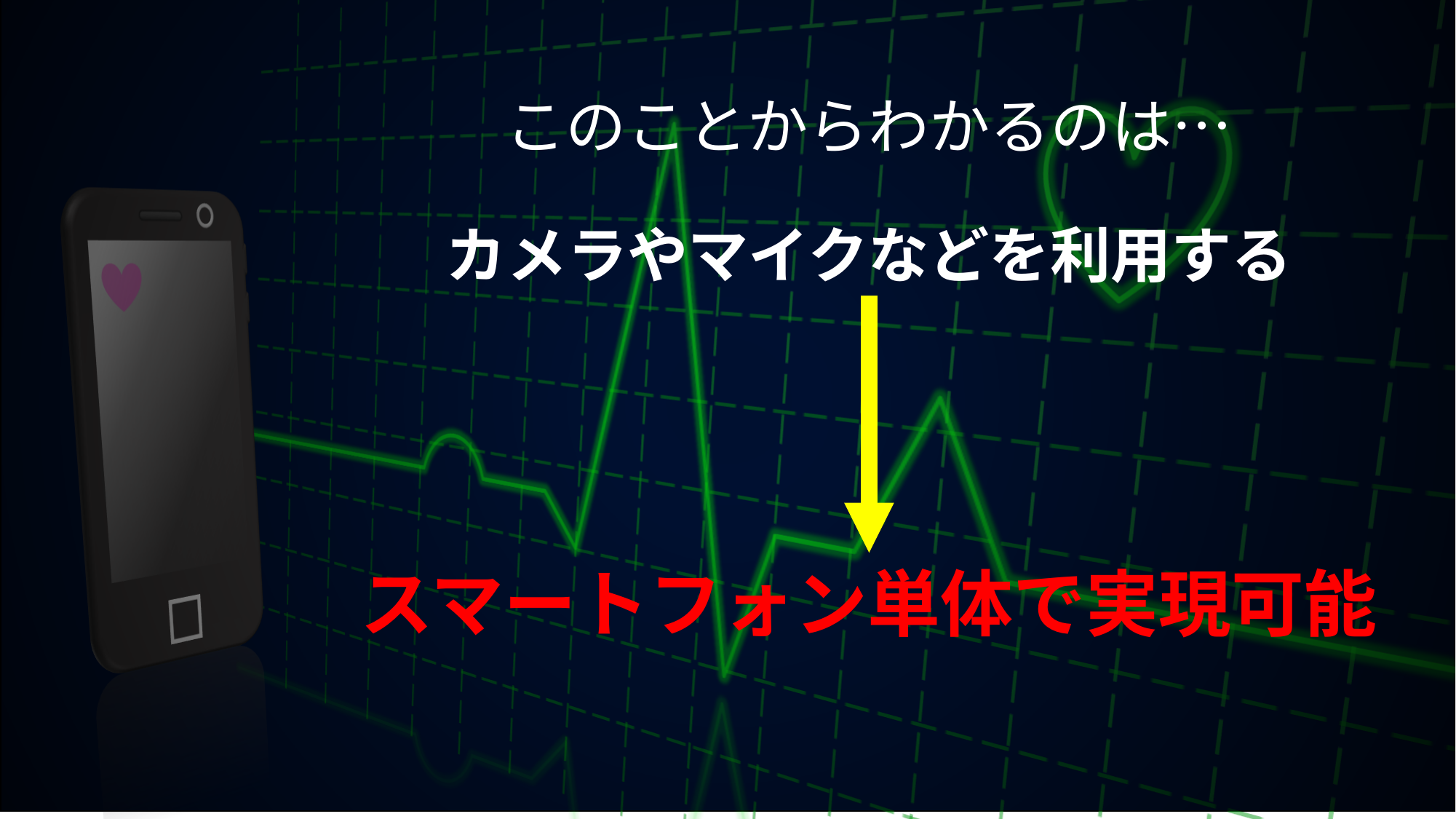

このことからわかるのは…

(･ω･)b

カメラやマイクなどを利用する
スマートフォン単体で実現可能